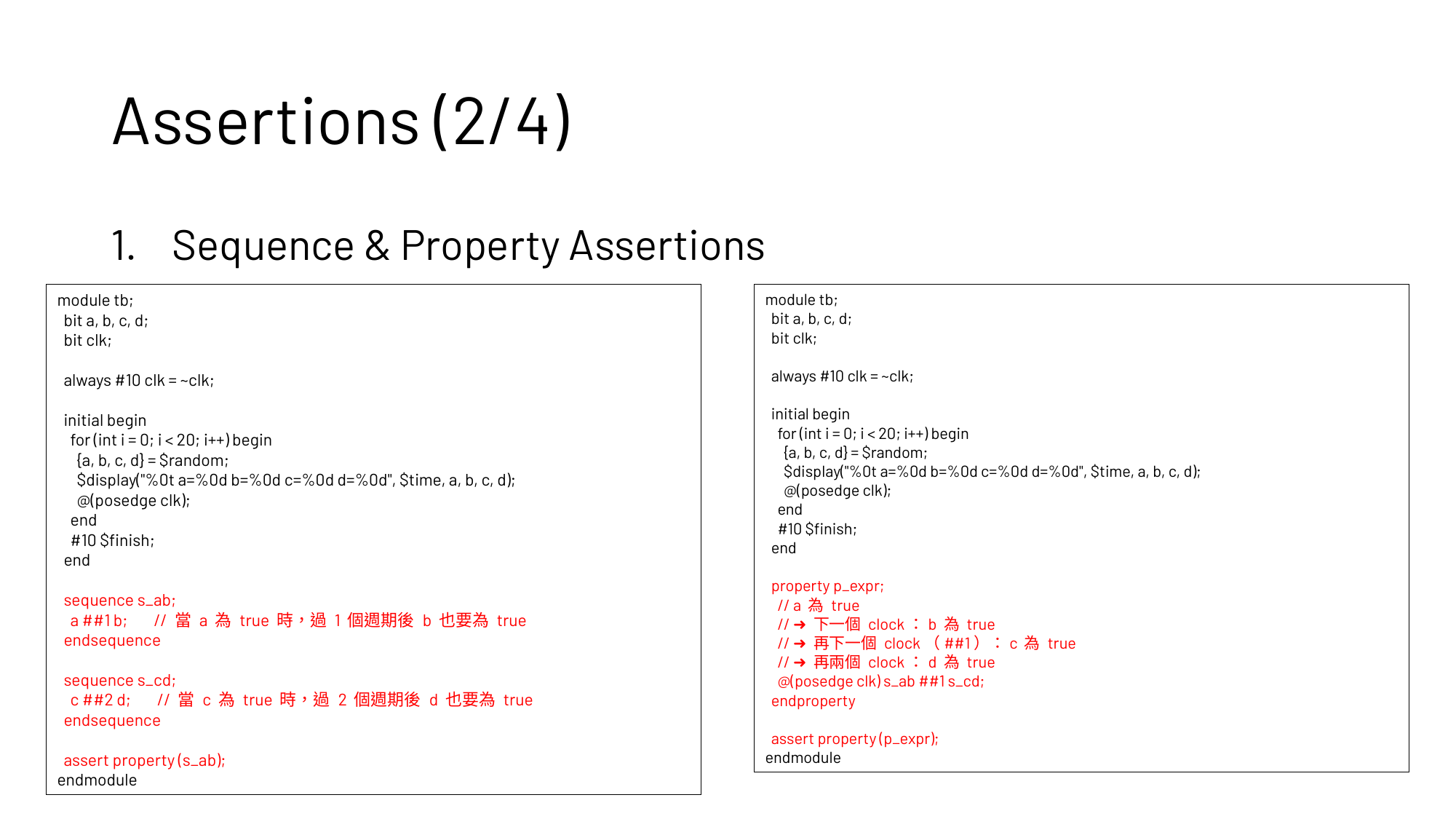

# Assertions (2/4)
Sequence & Property Assertions
module tb;
  bit a, b, c, d;
  bit clk;
  always #10 clk = ~clk;
  initial begin
    for (int i = 0; i < 20; i++) begin
      {a, b, c, d} = $random;
      $display("%0t a=%0d b=%0d c=%0d d=%0d", $time, a, b, c, d);
      @(posedge clk);
    end
    #10 $finish;
  end
  sequence s_ab;
    a ##1 b;        // 當 a 為 true 時，過 1 個週期後 b 也要為 true
  endsequence
  sequence s_cd;
    c ##2 d;        // 當 c 為 true 時，過 2 個週期後 d 也要為 true
  endsequence

  assert property (s_ab);
endmodule
module tb;
  bit a, b, c, d;
  bit clk;
  always #10 clk = ~clk;
  initial begin
    for (int i = 0; i < 20; i++) begin
      {a, b, c, d} = $random;
      $display("%0t a=%0d b=%0d c=%0d d=%0d", $time, a, b, c, d);
      @(posedge clk);
    end
    #10 $finish;
  end
  property p_expr;
    // a 為 true
    // ➜ 下一個 clock：b 為 true
    // ➜ 再下一個 clock（##1）：c 為 true
    // ➜ 再兩個 clock：d 為 true
    @(posedge clk) s_ab ##1 s_cd;
  endproperty
  assert property (p_expr);
endmodule